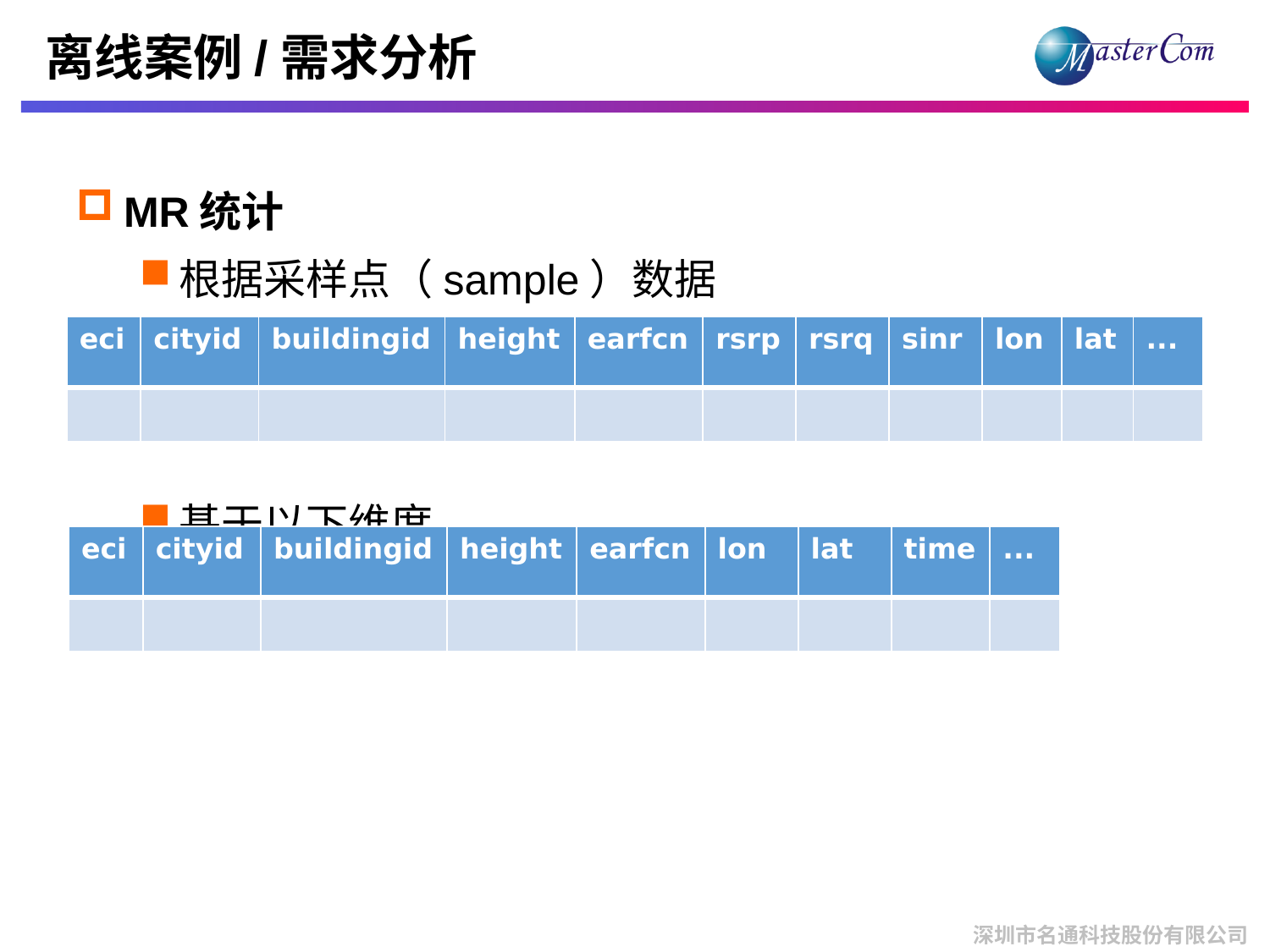

# 离线案例/需求分析
MR统计
根据采样点（sample）数据

基于以下维度
| eci | cityid | buildingid | height | earfcn | rsrp | rsrq | sinr | lon | lat | ... |
| --- | --- | --- | --- | --- | --- | --- | --- | --- | --- | --- |
|  |  |  |  |  |  |  |  |  |  |  |
| eci | cityid | buildingid | height | earfcn | lon | lat | time | ... |
| --- | --- | --- | --- | --- | --- | --- | --- | --- |
|  |  |  |  |  |  |  |  |  |